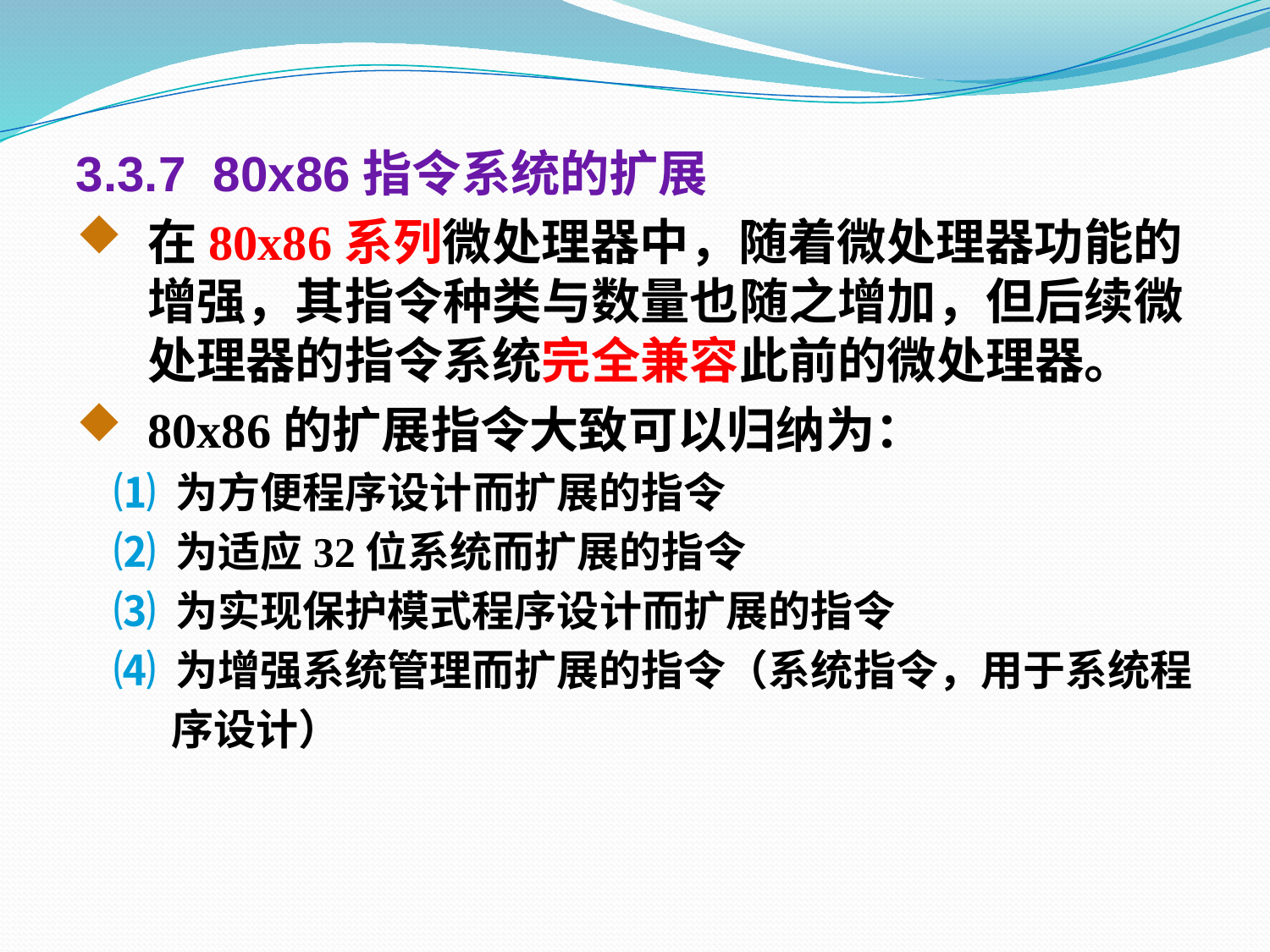

3.3.7  80x86指令系统的扩展
在80x86系列微处理器中，随着微处理器功能的增强，其指令种类与数量也随之增加，但后续微处理器的指令系统完全兼容此前的微处理器。
80x86的扩展指令大致可以归纳为：
    ⑴ 为方便程序设计而扩展的指令
    ⑵ 为适应32位系统而扩展的指令
    ⑶ 为实现保护模式程序设计而扩展的指令
    ⑷ 为增强系统管理而扩展的指令（系统指令，用于系统程
         序设计）